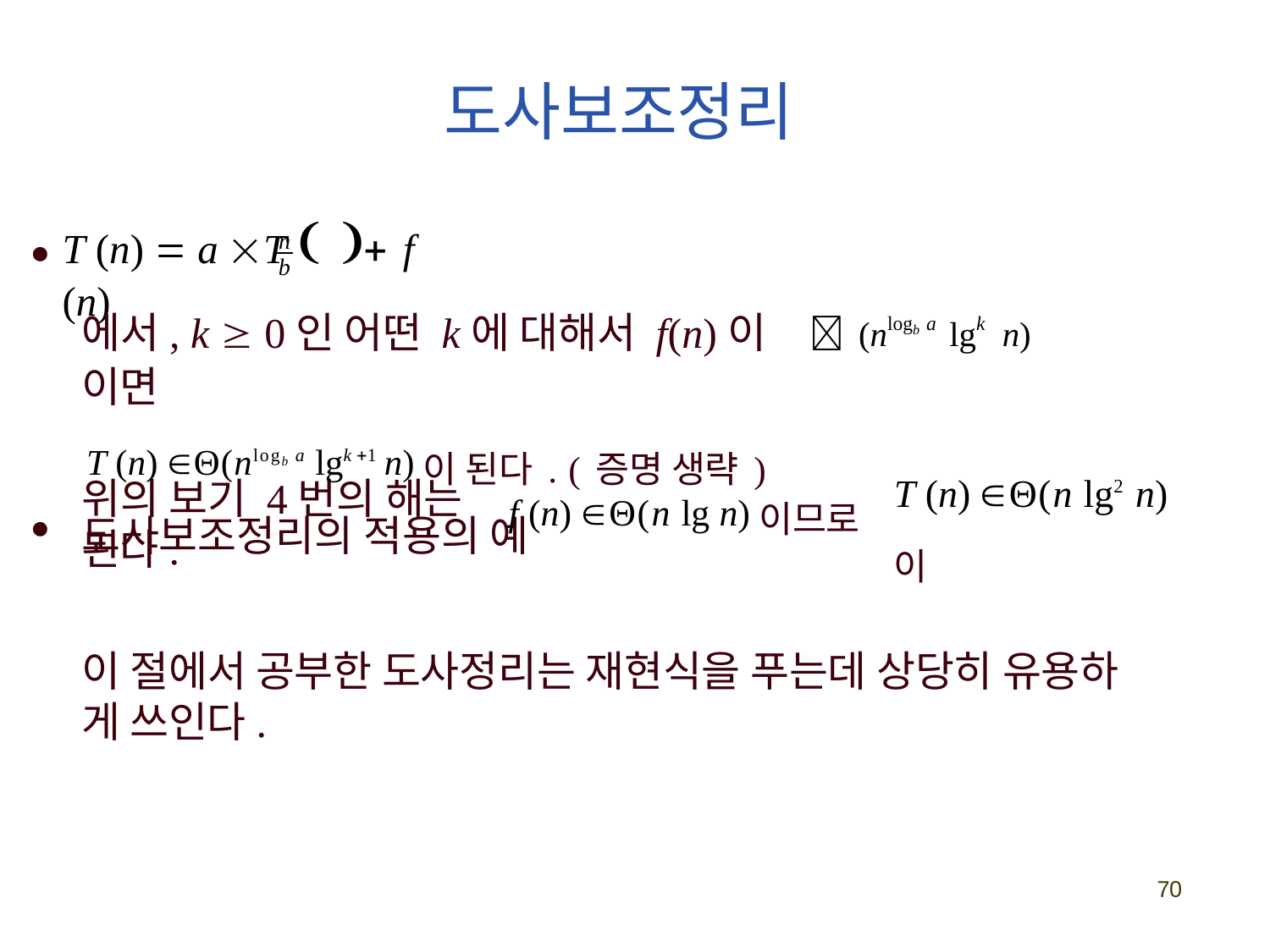

# 도사보조정리
T (n) = a ×T ( )+ f (n)
n
•
b
에서, k ≥ 0인 어떤 k에 대해서 f(n)이	Θ(nlogb a lgk n) 이면
T (n) ∈Θ(nlogb a lgk +1 n)이 된다. (증명 생략)
도사보조정리의 적용의 예

f (n) ∈Θ(n lg n)이므로
T (n) ∈Θ(n lg2 n) 이
위의 보기 4번의 해는 된다.
이 절에서 공부한 도사정리는 재현식을 푸는데 상당히 유용하
게 쓰인다.
70